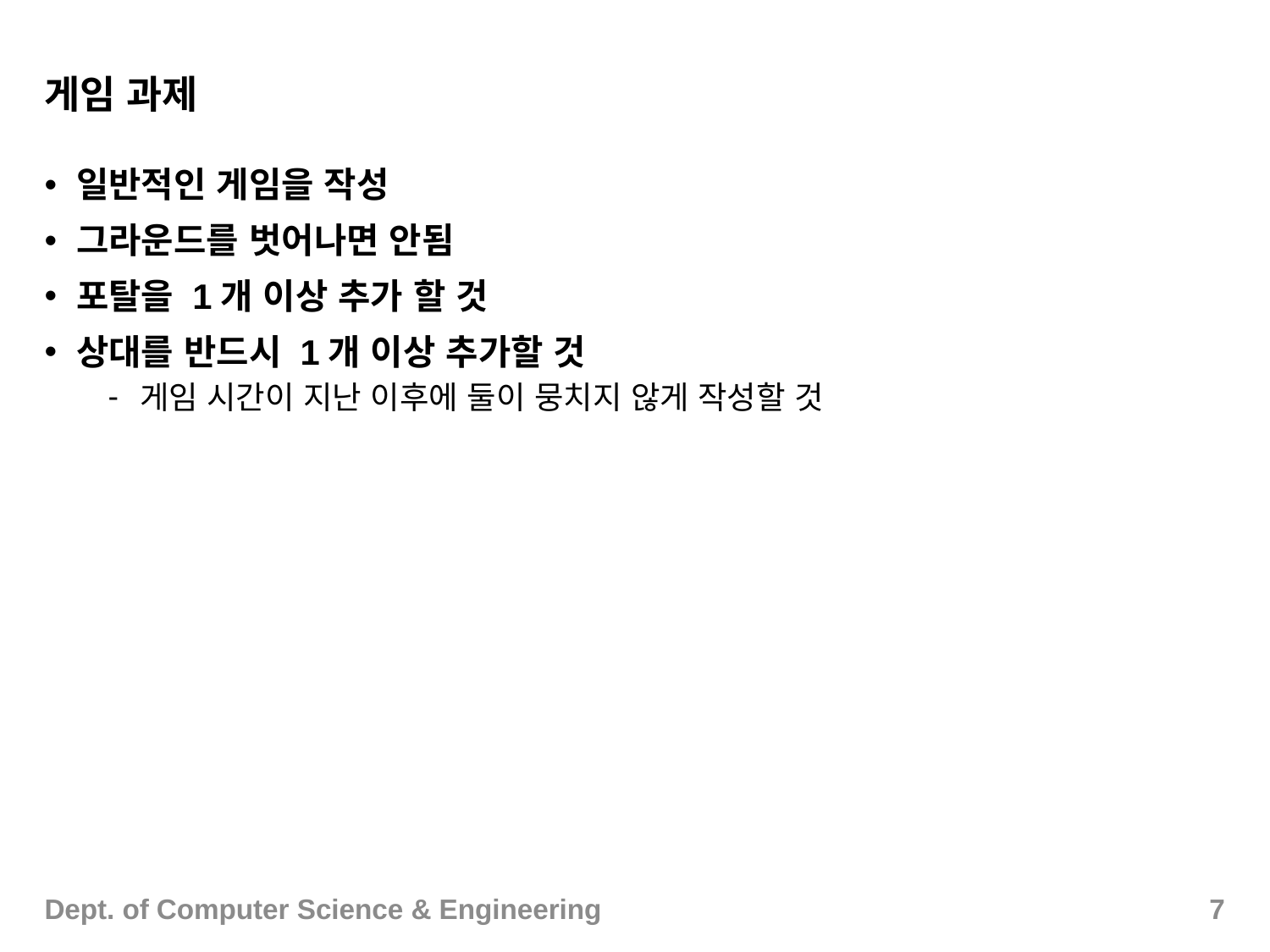

# 게임 과제
일반적인 게임을 작성
그라운드를 벗어나면 안됨
포탈을 1개 이상 추가 할 것
상대를 반드시 1개 이상 추가할 것
게임 시간이 지난 이후에 둘이 뭉치지 않게 작성할 것
Dept. of Computer Science & Engineering
7